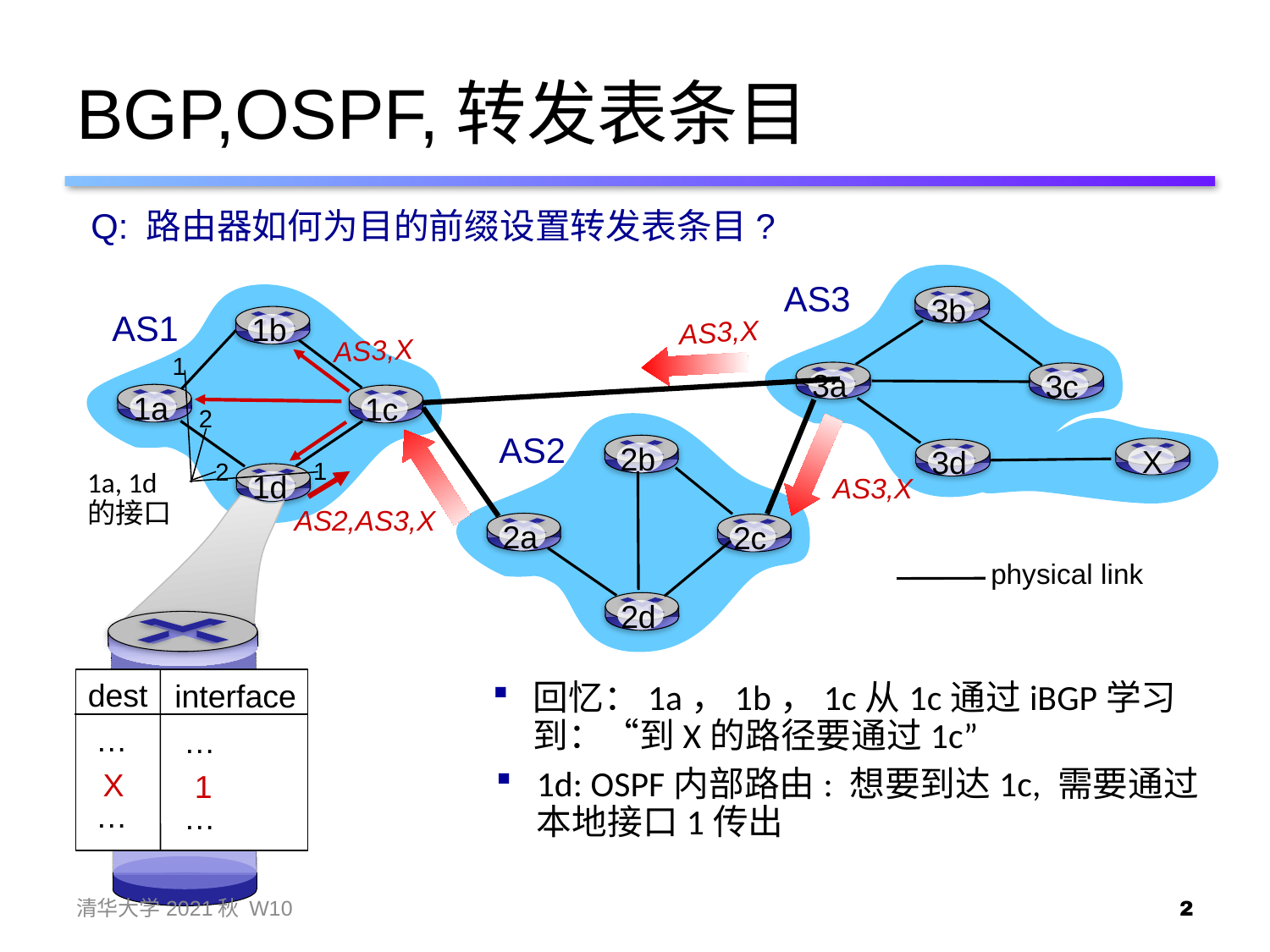

# BGP,OSPF,转发表条目
Q: 路由器如何为目的前缀设置转发表条目?

AS3
3b

3a

3c

3d

1b

1a

1c

1d

AS1
AS3,X

AS3,X
1
2
1
2

AS3,X

  X

AS2

AS2,AS3,X
2b

2a

2c

2d

1a, 1d的接口

dest
interface

…

…
…

…

X
1

physical link
回忆：1a，1b，1c从1c通过iBGP学习到：“到X的路径要通过1c”
1d: OSPF内部路由: 想要到达1c, 需要通过本地接口1传出
清华大学2021秋 W10
2